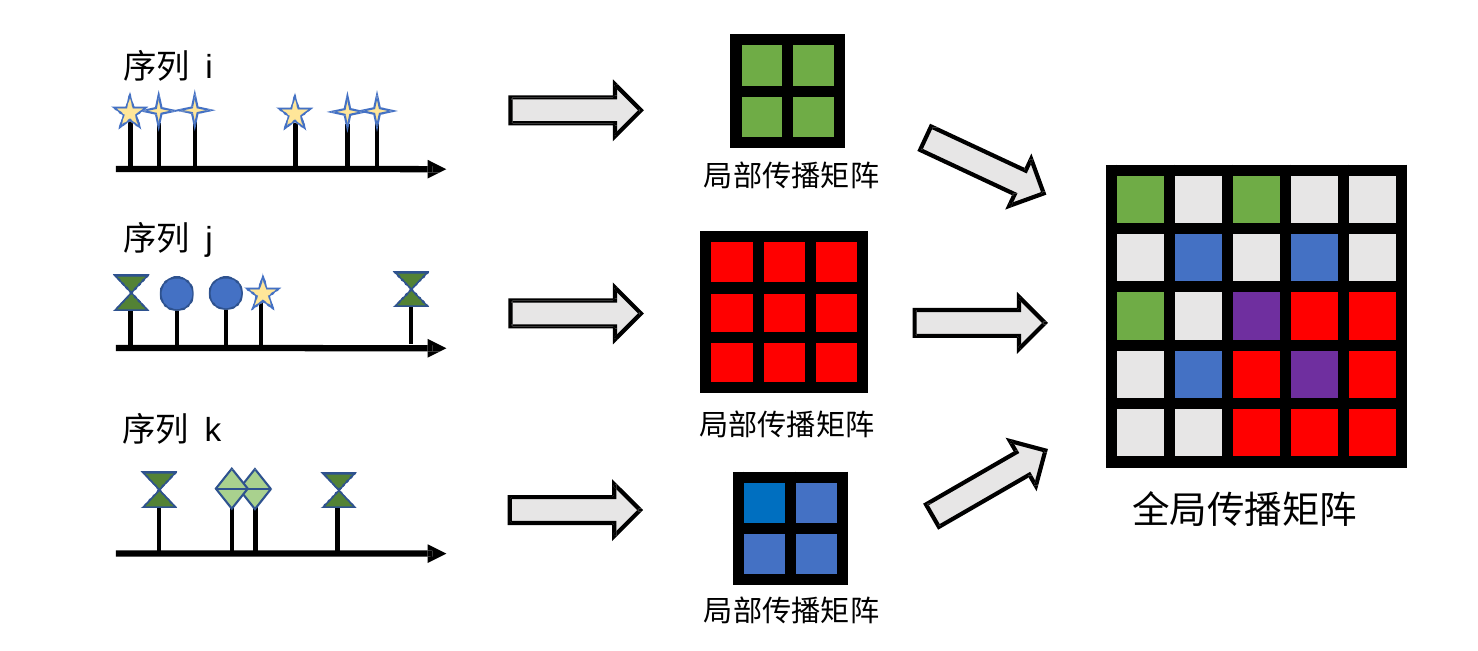

序列 i
|  |  |
| --- | --- |
|  |  |

局部传播矩阵

|  |  |  |  |  |
| --- | --- | --- | --- | --- |
|  |  |  |  |  |
|  |  |  |  |  |
|  |  |  |  |  |
|  |  |  |  |  |
序列 j
|  |  |  |
| --- | --- | --- |
|  |  |  |
|  |  |  |

局部传播矩阵
序列 k

|  |  |
| --- | --- |
|  |  |
全局传播矩阵

局部传播矩阵